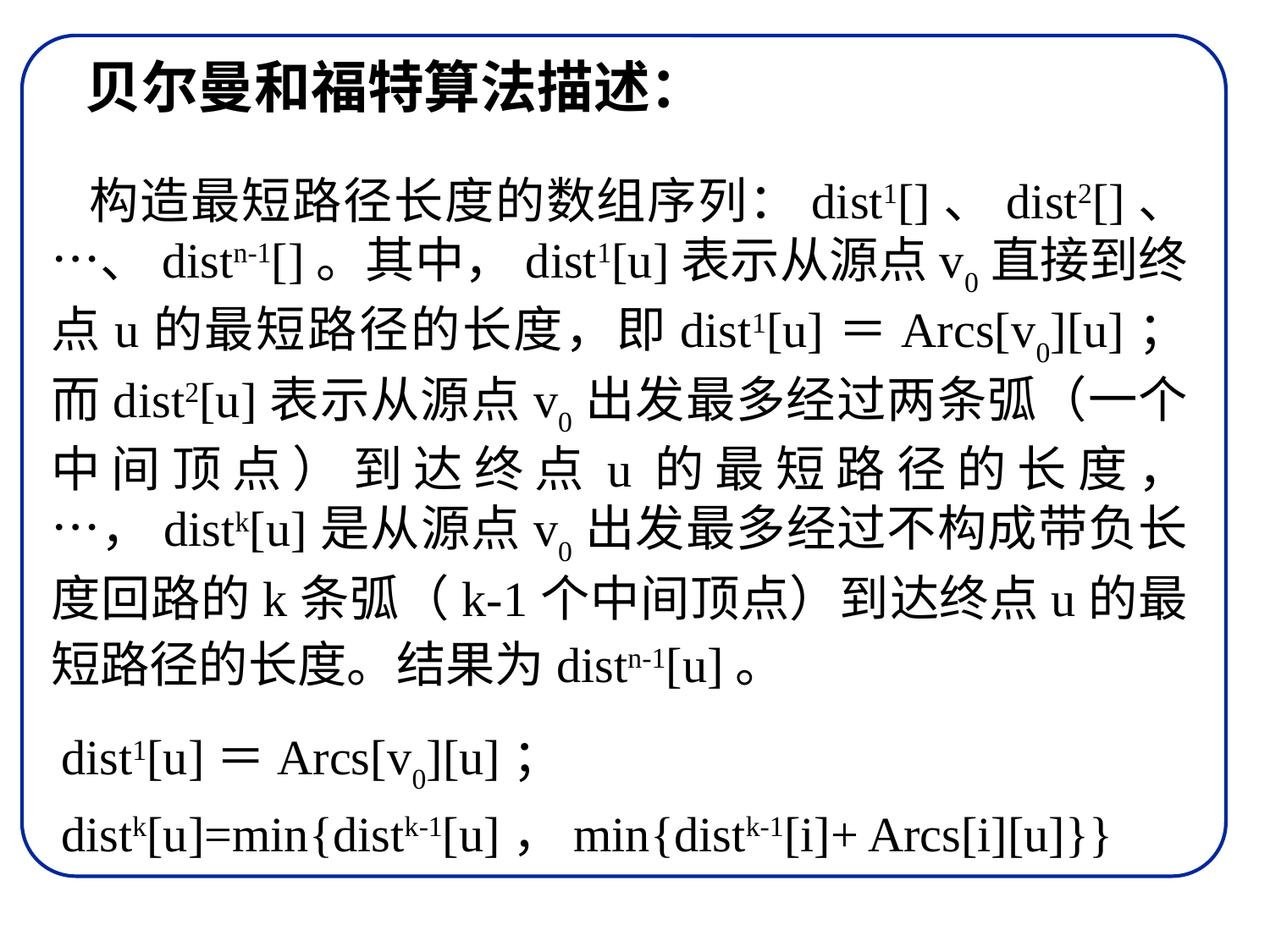

贝尔曼和福特算法描述：
  构造最短路径长度的数组序列：dist1[]、dist2[]、…、distn-1[]。其中，dist1[u]表示从源点v0直接到终点u的最短路径的长度，即dist1[u]＝Arcs[v0][u]；而dist2[u]表示从源点v0出发最多经过两条弧（一个中间顶点）到达终点u的最短路径的长度，…，distk[u]是从源点v0出发最多经过不构成带负长度回路的k条弧（k-1个中间顶点）到达终点u的最短路径的长度。结果为distn-1[u]。
dist1[u]＝Arcs[v0][u]；
distk[u]=min{distk-1[u]，min{distk-1[i]+ Arcs[i][u]}}